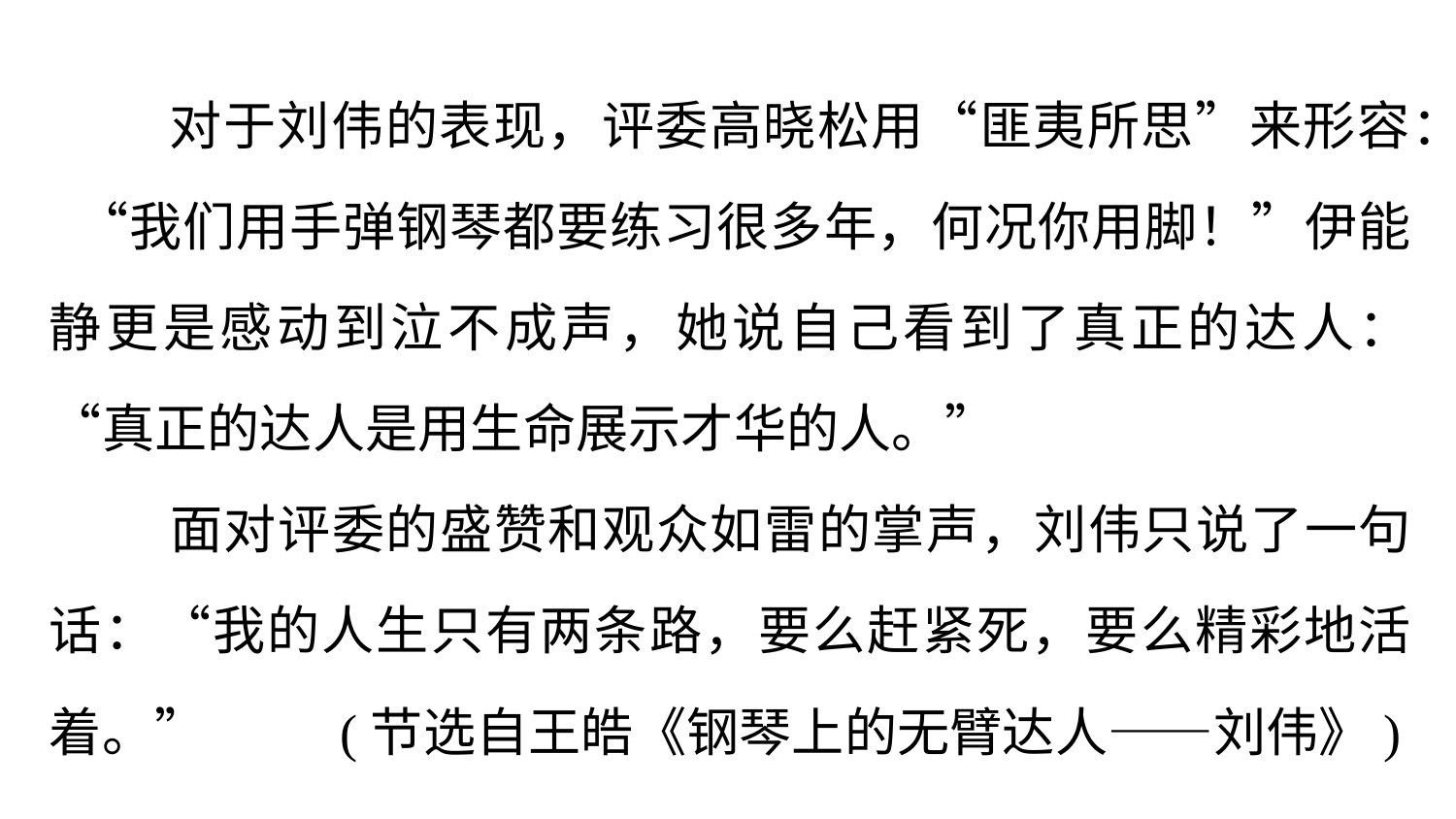

对于刘伟的表现，评委高晓松用“匪夷所思”来形容：  “我们用手弹钢琴都要练习很多年，何况你用脚！”伊能静更是感动到泣不成声，她说自己看到了真正的达人：“真正的达人是用生命展示才华的人。”
        面对评委的盛赞和观众如雷的掌声，刘伟只说了一句话：“我的人生只有两条路，要么赶紧死，要么精彩地活着。”	(节选自王皓《钢琴上的无臂达人——刘伟》)